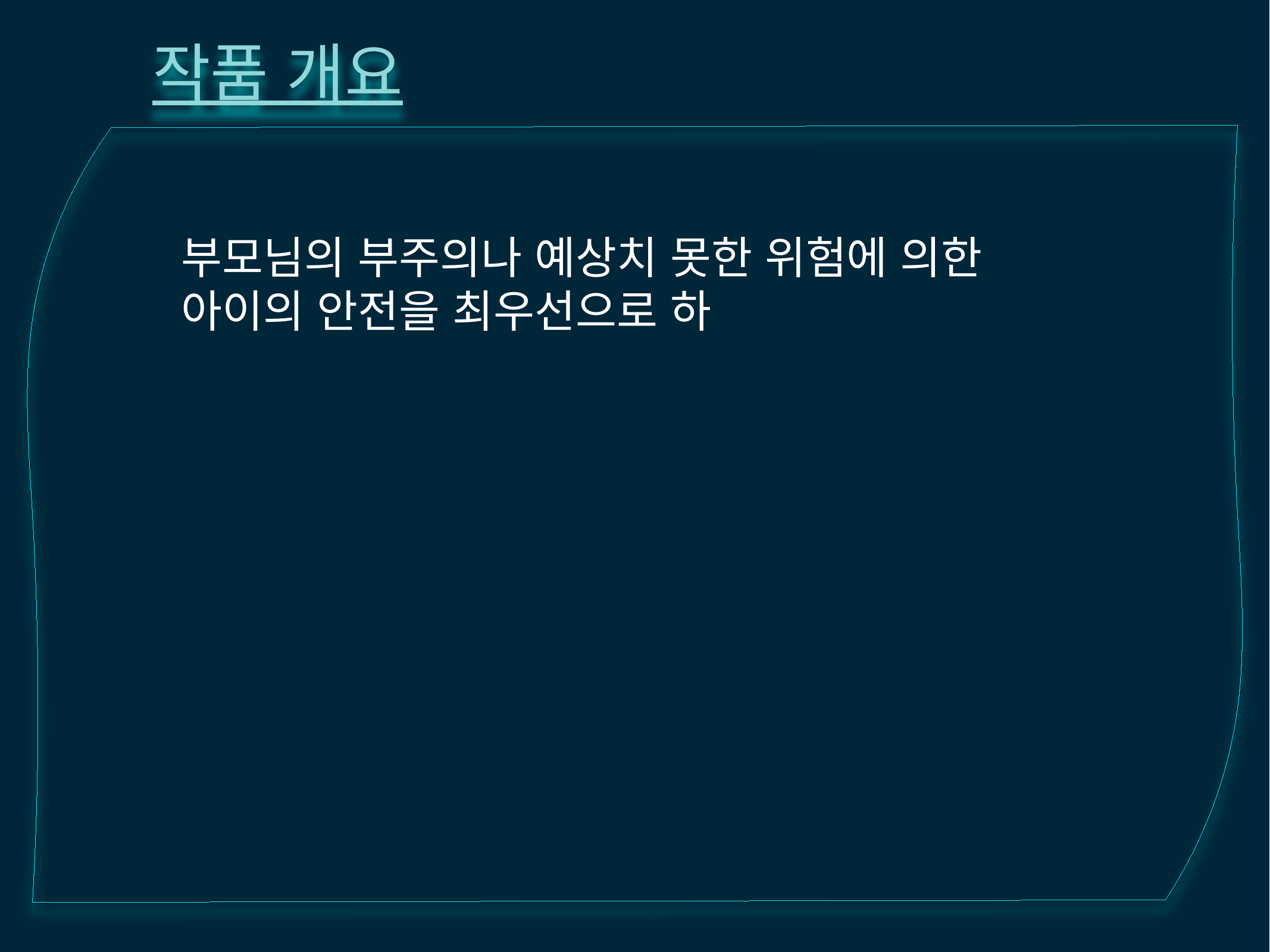

작품 개요

부모님의 부주의나 예상치 못한 위험에 의한
아이의 안전을 최우선으로 하